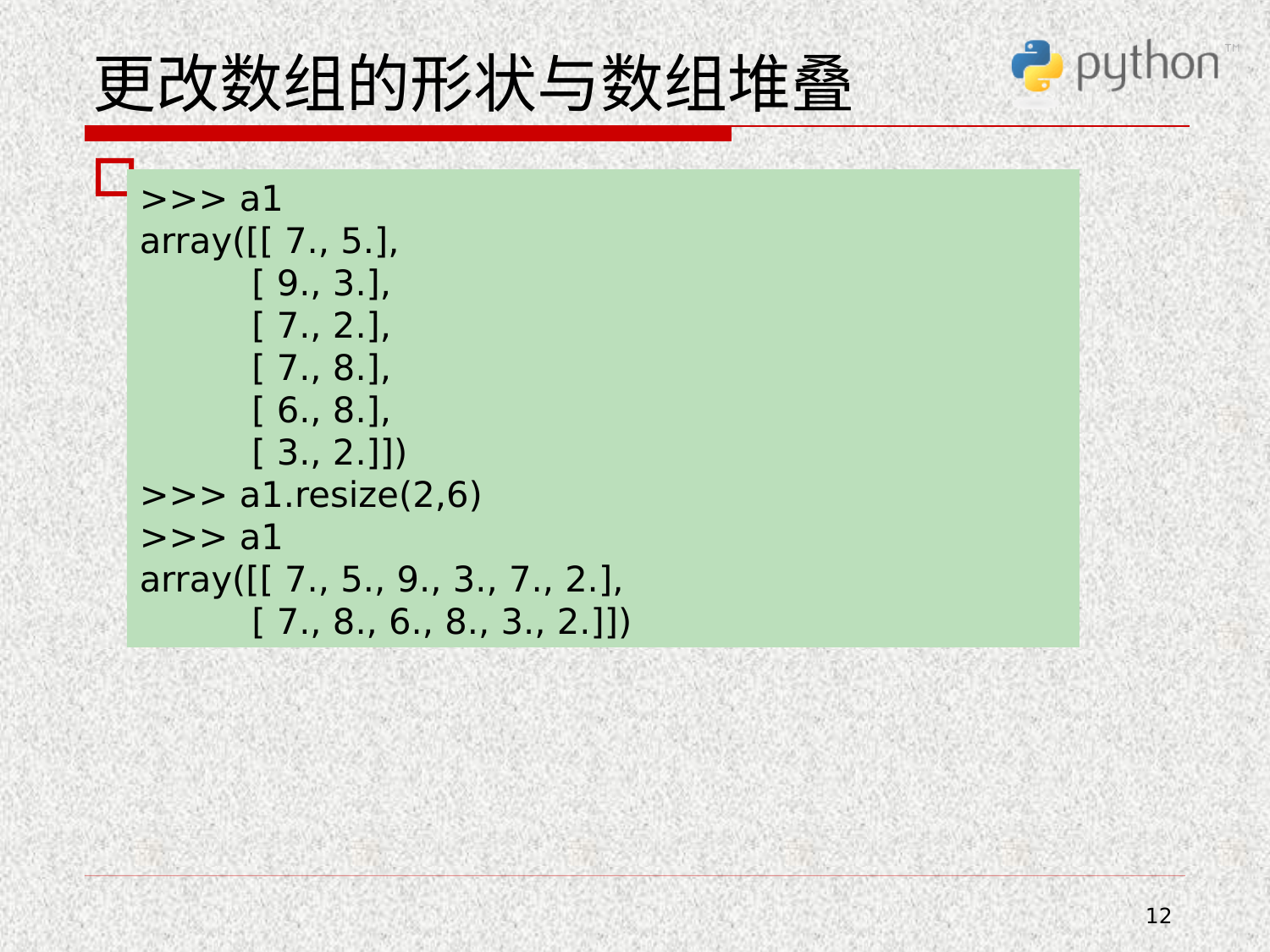

# 更改数组的形状与数组堆叠

>>> a1
array([[ 7., 5.],
          [ 9., 3.],
          [ 7., 2.],
          [ 7., 8.],
          [ 6., 8.],
          [ 3., 2.]])
>>> a1.resize(2,6)
>>> a1
array([[ 7., 5., 9., 3., 7., 2.],
          [ 7., 8., 6., 8., 3., 2.]])
12